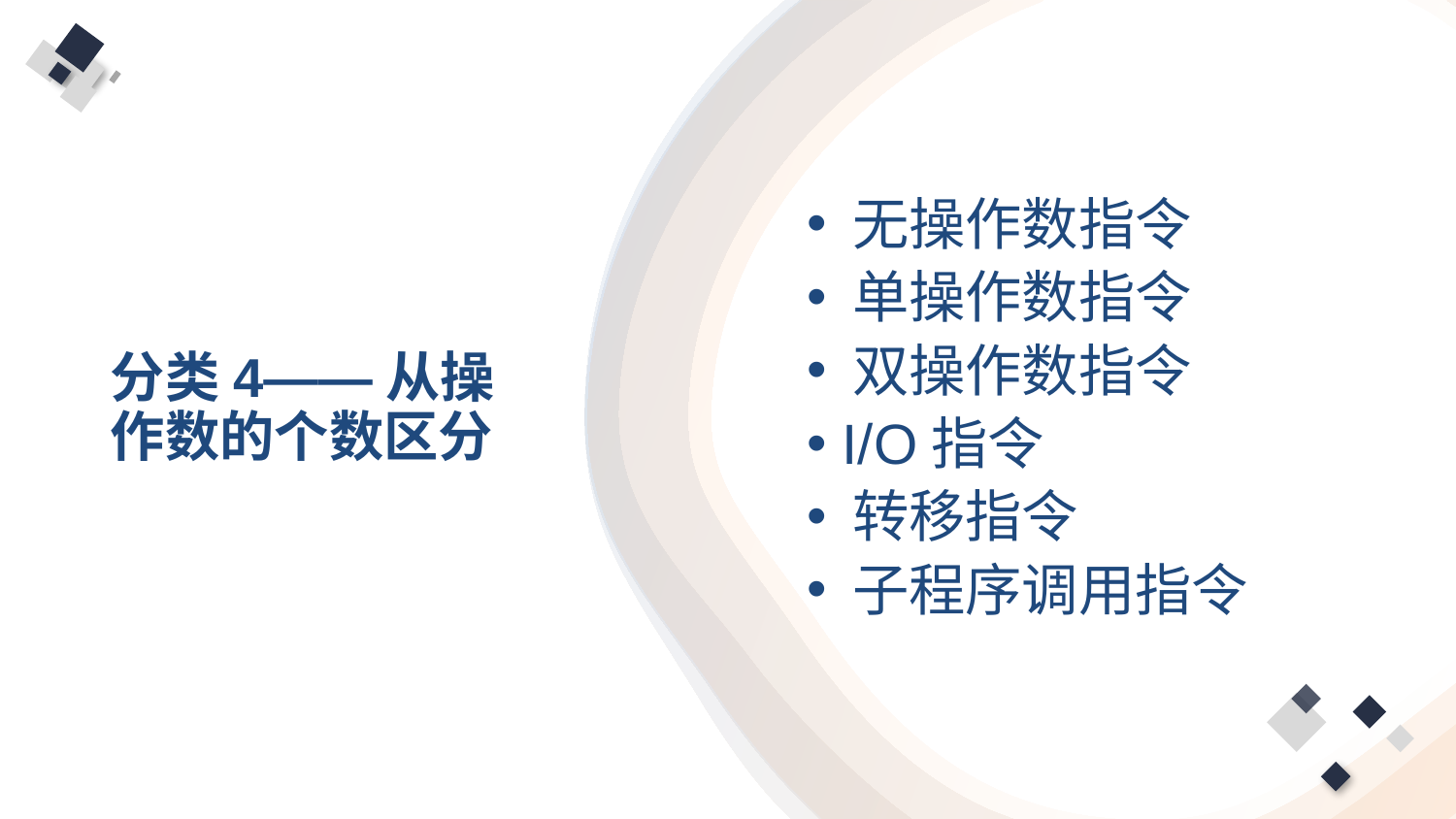

无操作数指令
 单操作数指令
 双操作数指令
 I/O指令
 转移指令
 子程序调用指令
分类4——从操作数的个数区分